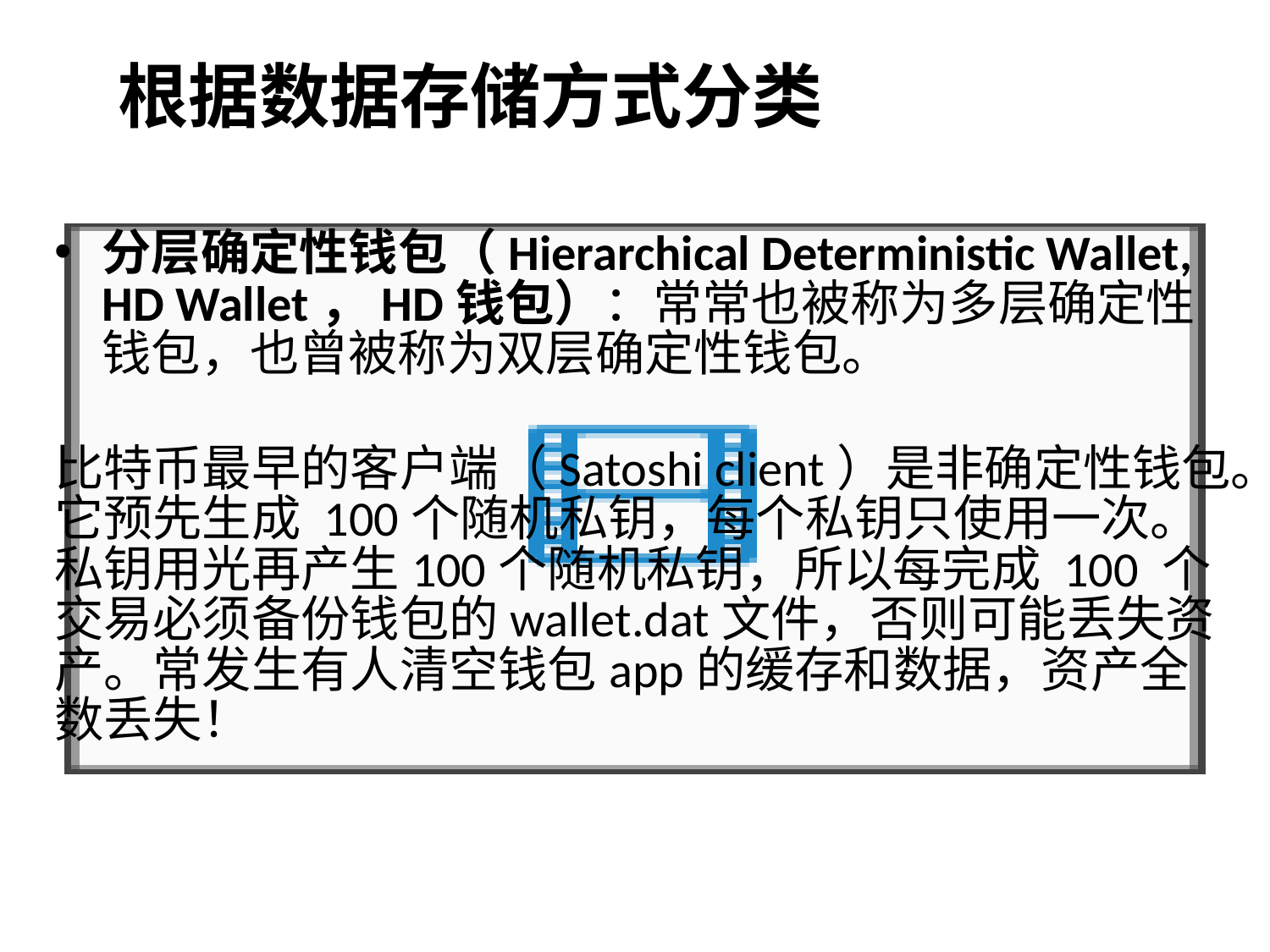

# 根据数据存储方式分类
分层确定性钱包（Hierarchical Deterministic Wallet, HD Wallet，HD钱包）：常常也被称为多层确定性钱包，也曾被称为双层确定性钱包。

比特币最早的客户端（Satoshi client）是非确定性钱包。它预先生成 100个随机私钥，每个私钥只使用一次。私钥用光再产生100个随机私钥，所以每完成 100 个交易必须备份钱包的wallet.dat文件，否则可能丢失资产。常发生有人清空钱包app的缓存和数据，资产全数丢失！